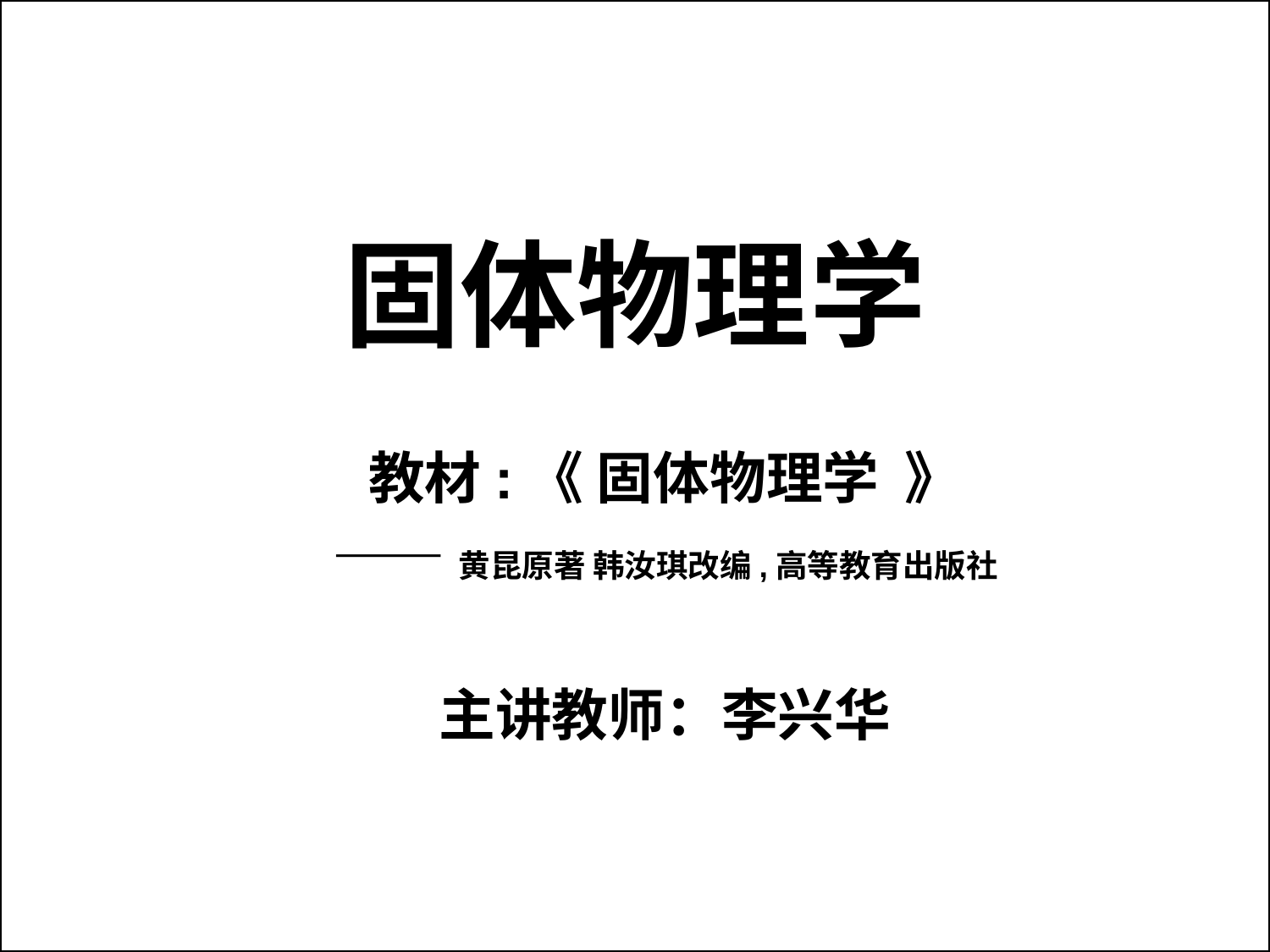

固体物理学
教材:《 固体物理学  》
——黄昆原著 韩汝琪改编,高等教育出版社

主讲教师：李兴华